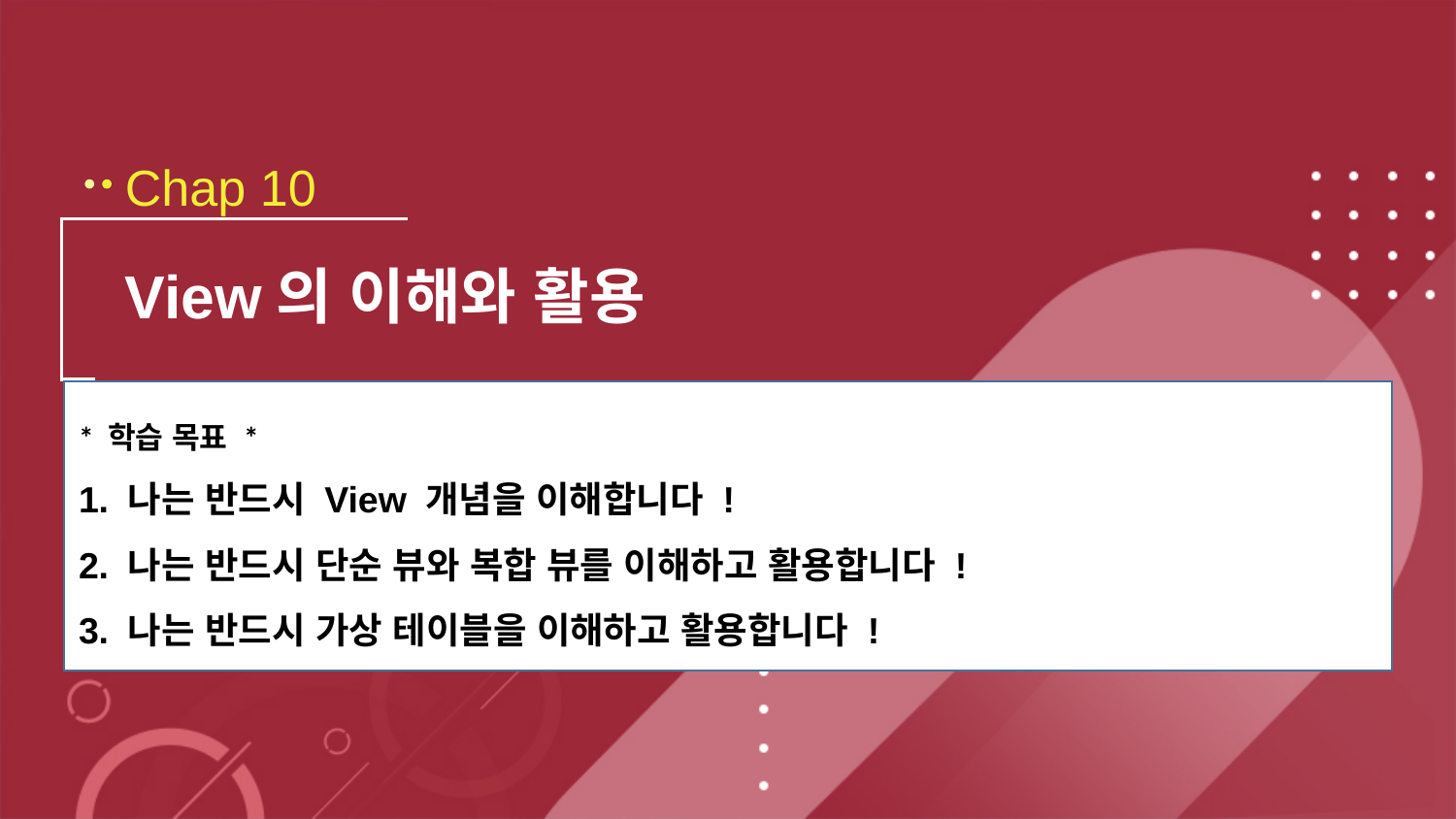

Chap 10

View의 이해와 활용
* 학습 목표 *
1. 나는 반드시 View 개념을 이해합니다 !
2. 나는 반드시 단순 뷰와 복합 뷰를 이해하고 활용합니다 !
3. 나는 반드시 가상 테이블을 이해하고 활용합니다 !